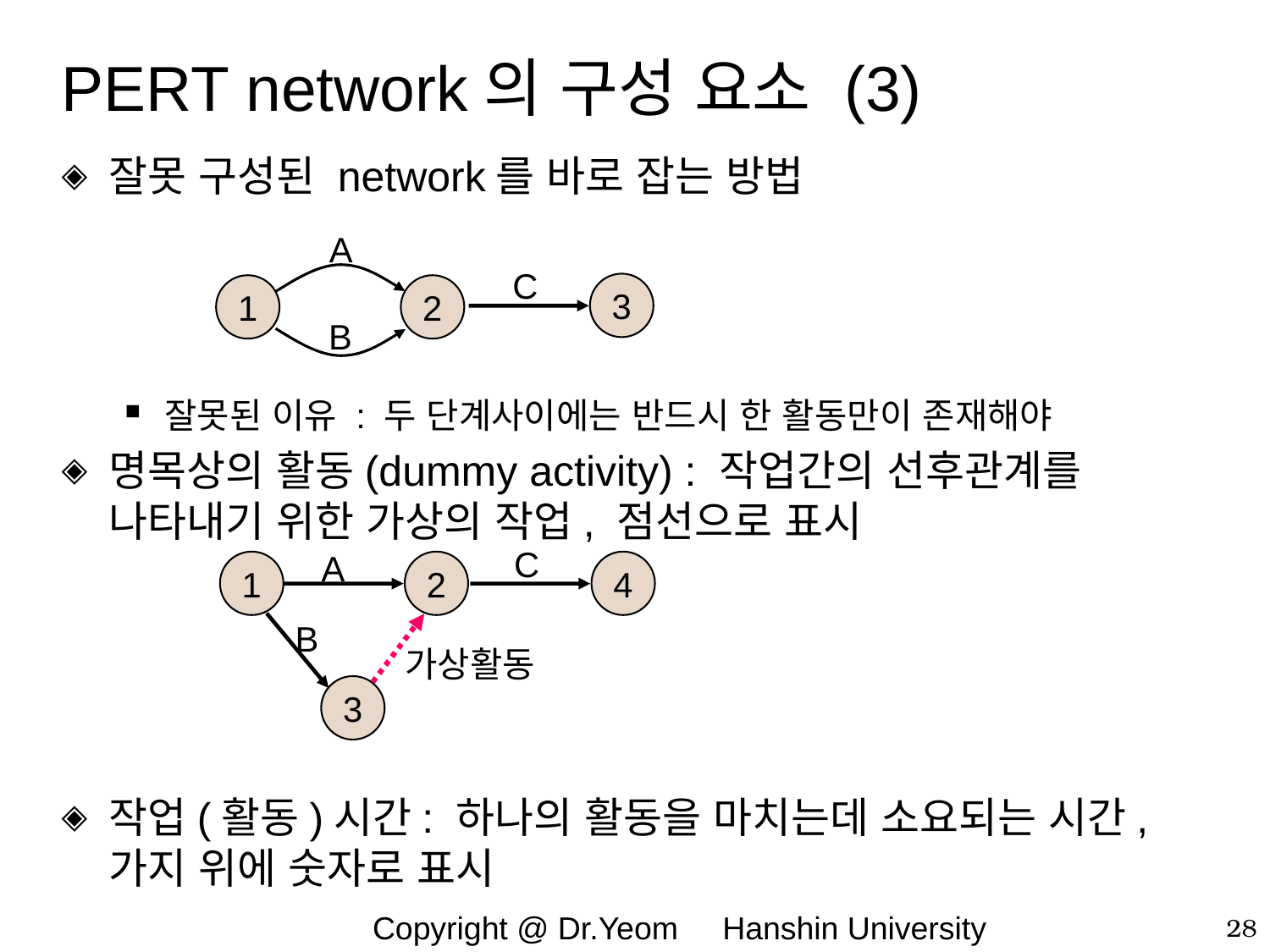

# PERT network의 구성 요소 (3)
잘못 구성된 network를 바로 잡는 방법

잘못된 이유 : 두 단계사이에는 반드시 한 활동만이 존재해야
명목상의 활동(dummy activity) : 작업간의 선후관계를 나타내기 위한 가상의 작업, 점선으로 표시

작업(활동)시간: 하나의 활동을 마치는데 소요되는 시간, 가지 위에 숫자로 표시
A
C

3

1
2
B

C
A
1
2

4

B

3

가상활동
28